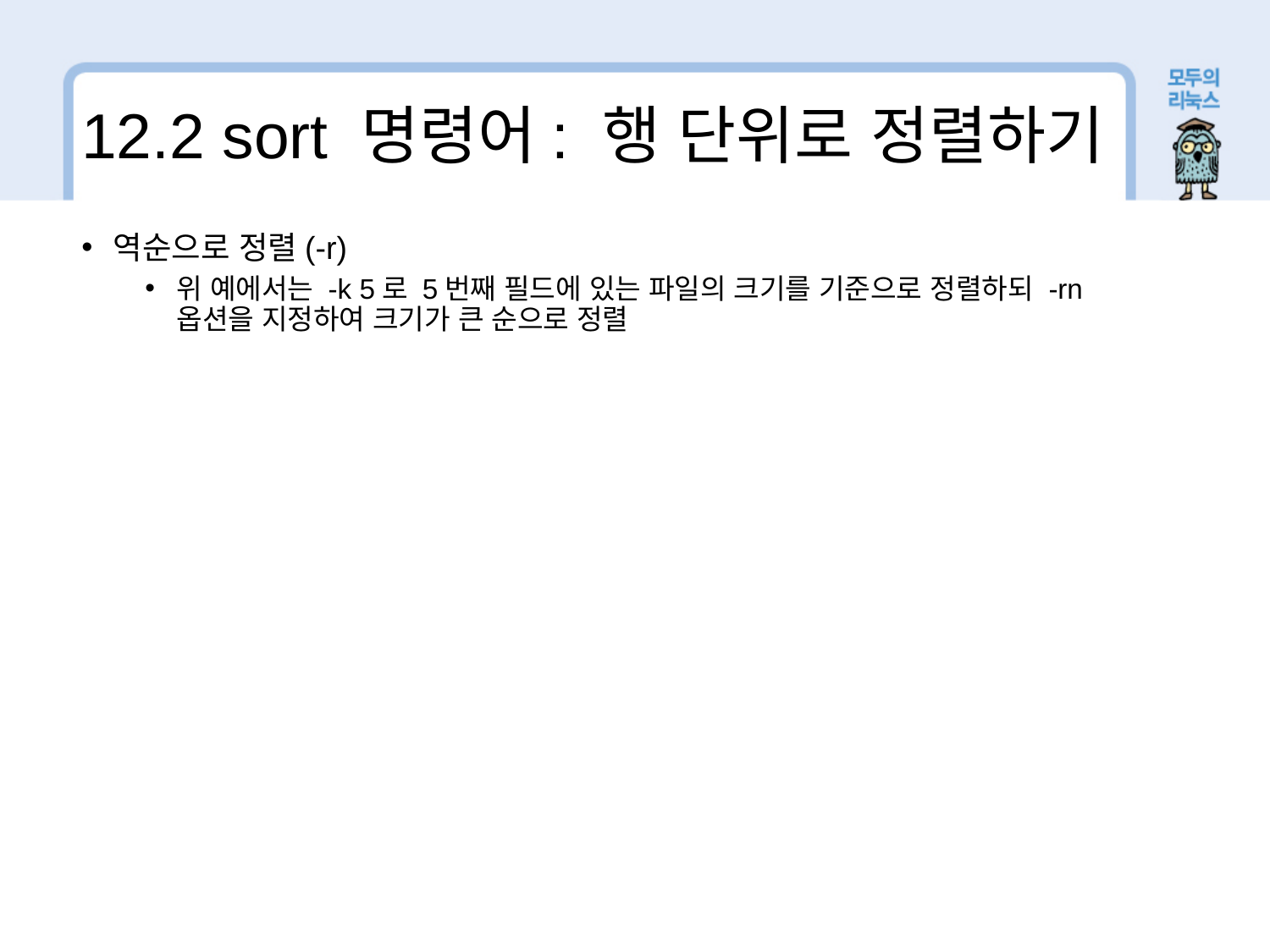

12.2 sort 명령어: 행 단위로 정렬하기
역순으로 정렬(-r)
위 예에서는 -k 5로 5번째 필드에 있는 파일의 크기를 기준으로 정렬하되 -rn 옵션을 지정하여 크기가 큰 순으로 정렬